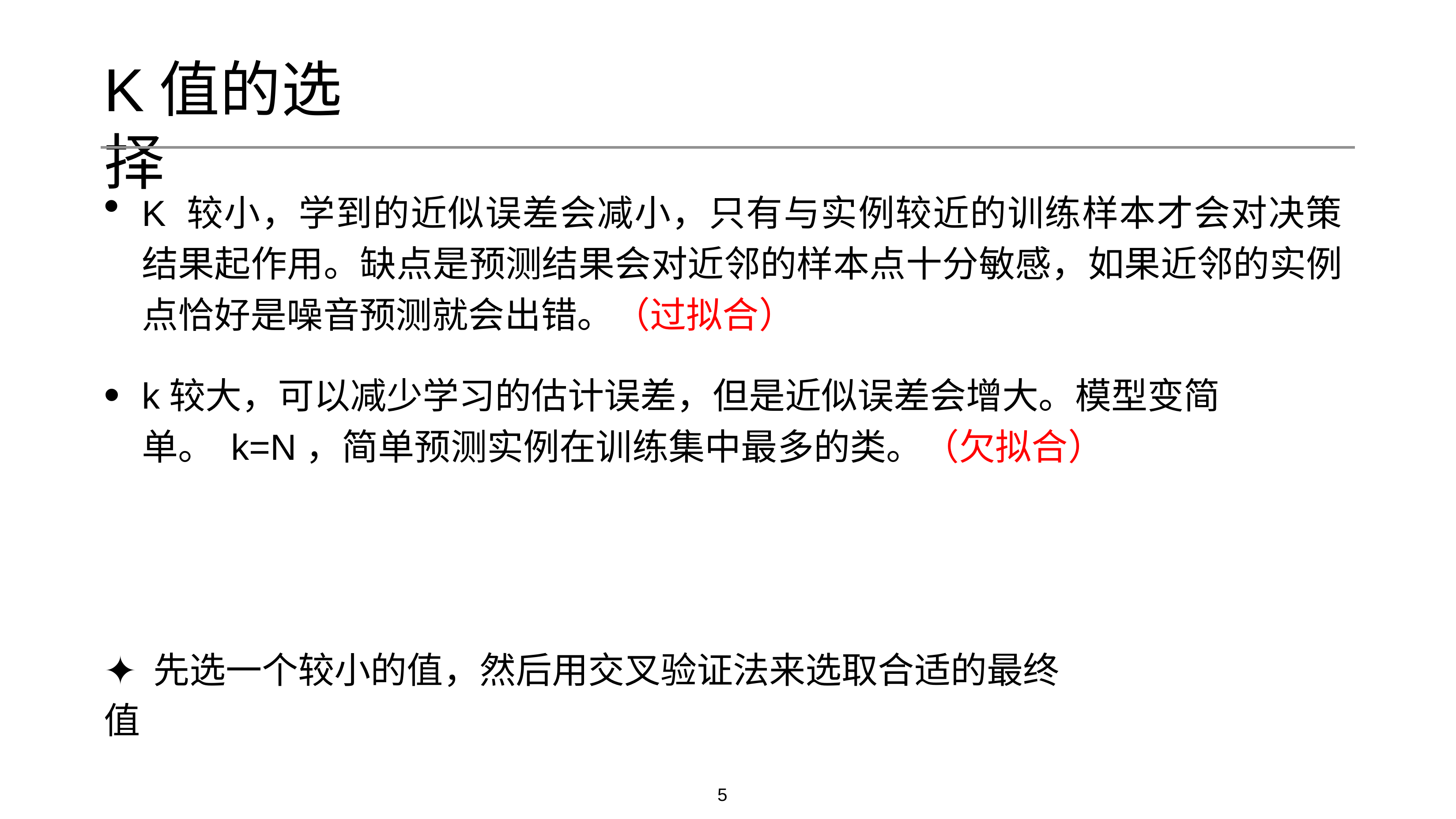

# K值的选择

K 较⼩，学到的近似误差会减⼩，只有与实例较近的训练样本才会对决策结果起作⽤。缺点是预测结果会对近邻的样本点⼗分敏感，如果近邻的实例点恰好是噪⾳预测就会出错。（过拟合）

k较⼤，可以减少学习的估计误差，但是近似误差会增⼤。模型变简单。 k=N，简单预测实例在训练集中最多的类。（⽋拟合）
✦先选⼀个较⼩的值，然后⽤交叉验证法来选取合适的最终值
5